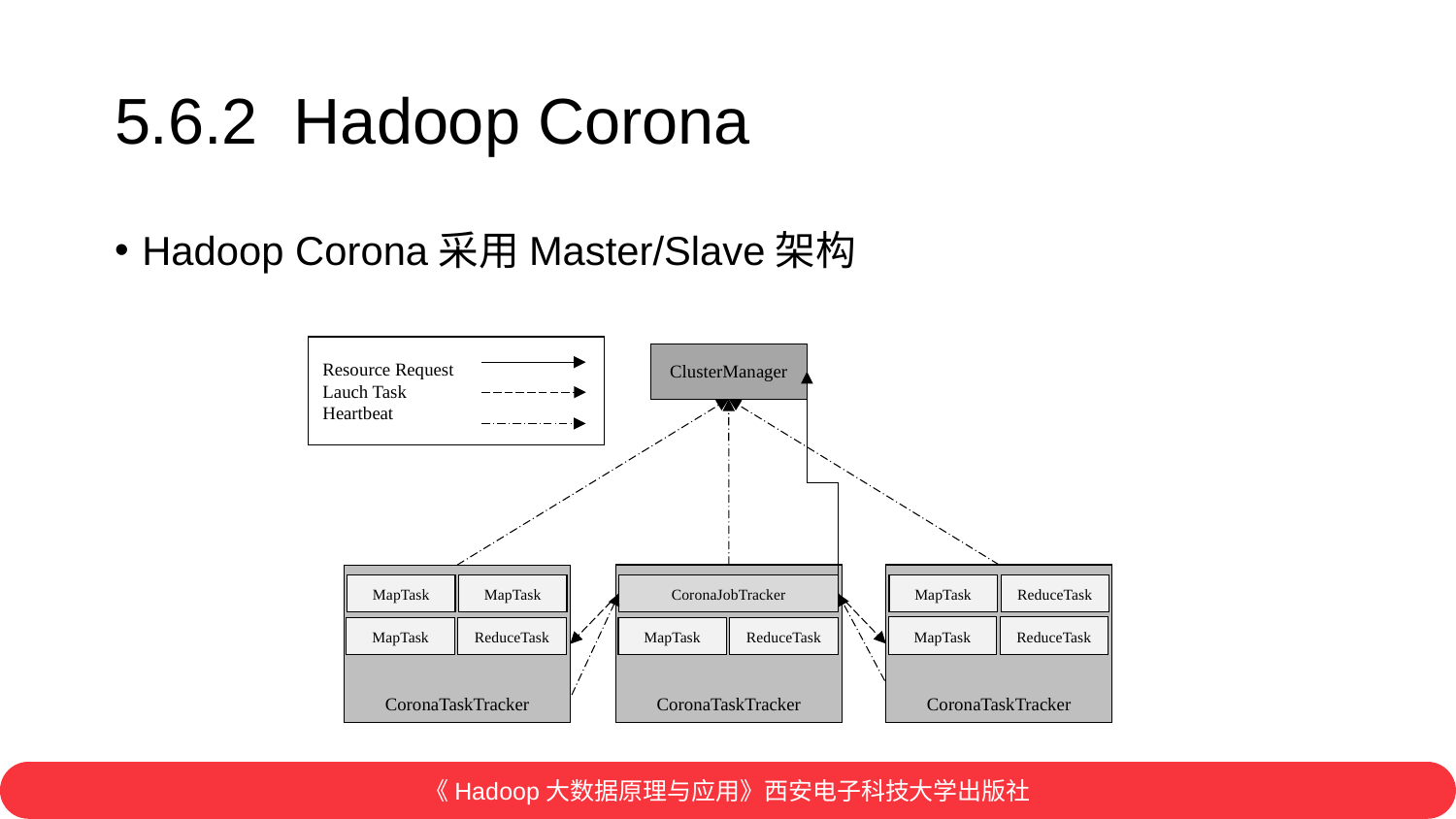

# 5.6.2  Hadoop Corona
Hadoop Corona采用Master/Slave架构

Resource Request
Lauch Task
Heartbeat
ClusterManager

CoronaTaskTracker

CoronaTaskTracker

CoronaTaskTracker
MapTask
ReduceTask
MapTask
MapTask
CoronaJobTracker
MapTask
ReduceTask
MapTask
ReduceTask
MapTask
ReduceTask